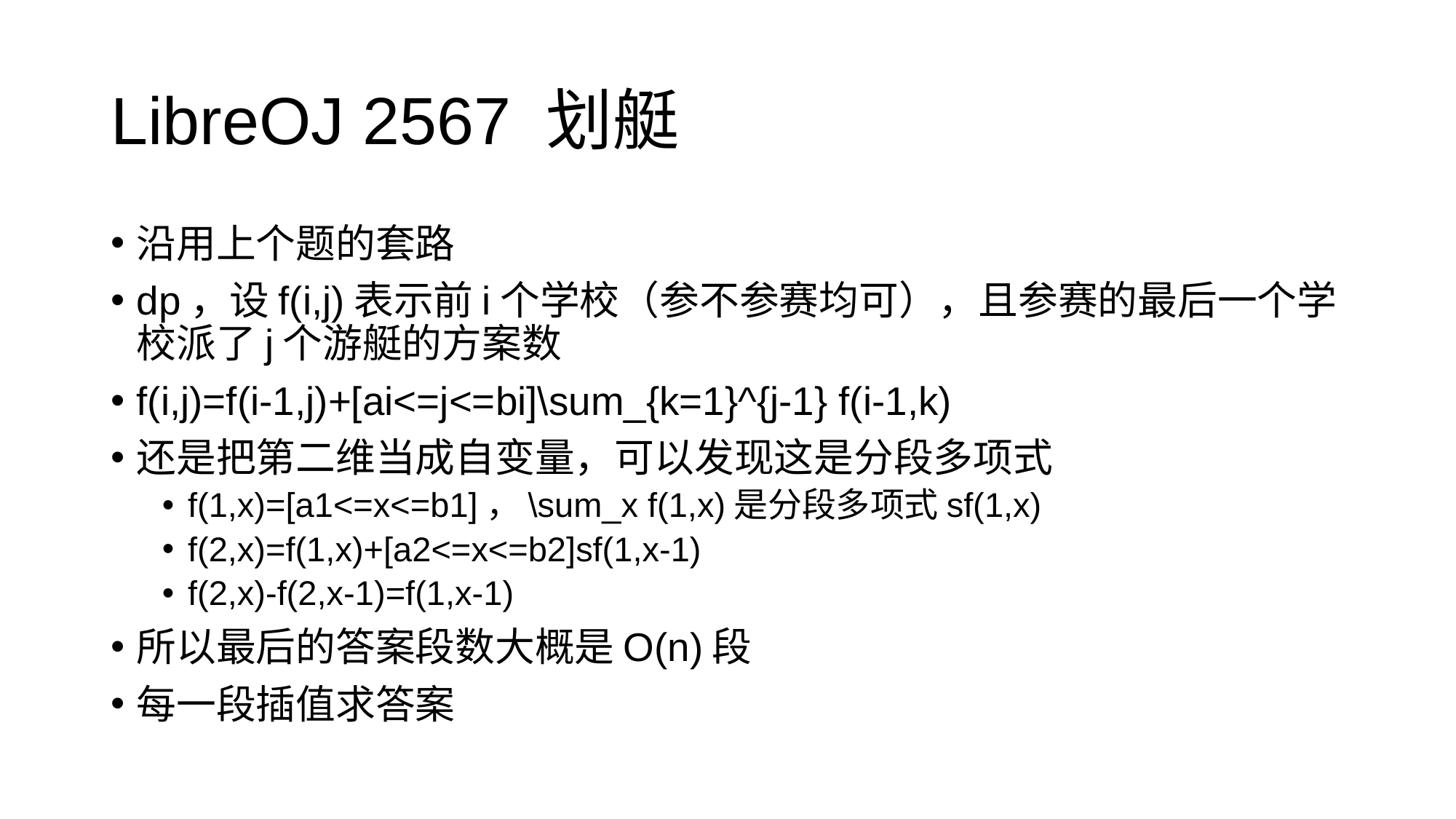

# LibreOJ 2567 划艇
沿用上个题的套路
dp，设f(i,j)表示前i个学校（参不参赛均可），且参赛的最后一个学校派了j个游艇的方案数
f(i,j)=f(i-1,j)+[ai<=j<=bi]\sum_{k=1}^{j-1} f(i-1,k)
还是把第二维当成自变量，可以发现这是分段多项式
f(1,x)=[a1<=x<=b1]，\sum_x f(1,x)是分段多项式sf(1,x)
f(2,x)=f(1,x)+[a2<=x<=b2]sf(1,x-1)
f(2,x)-f(2,x-1)=f(1,x-1)
所以最后的答案段数大概是O(n)段
每一段插值求答案